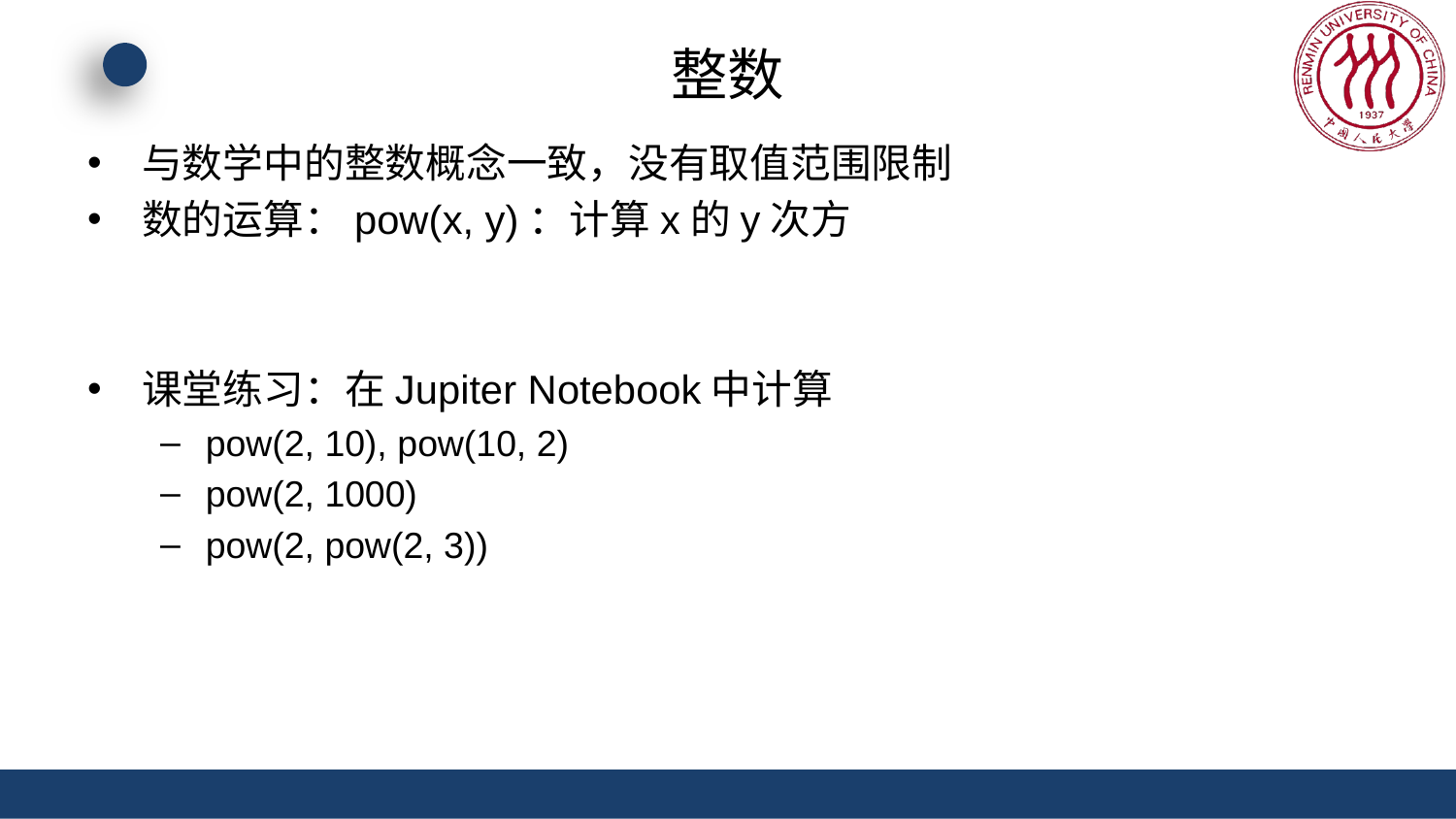

# 整数
与数学中的整数概念一致，没有取值范围限制
数的运算：pow(x, y)：计算x的y次方

课堂练习：在Jupiter Notebook中计算
pow(2, 10), pow(10, 2)
pow(2, 1000)
pow(2, pow(2, 3))